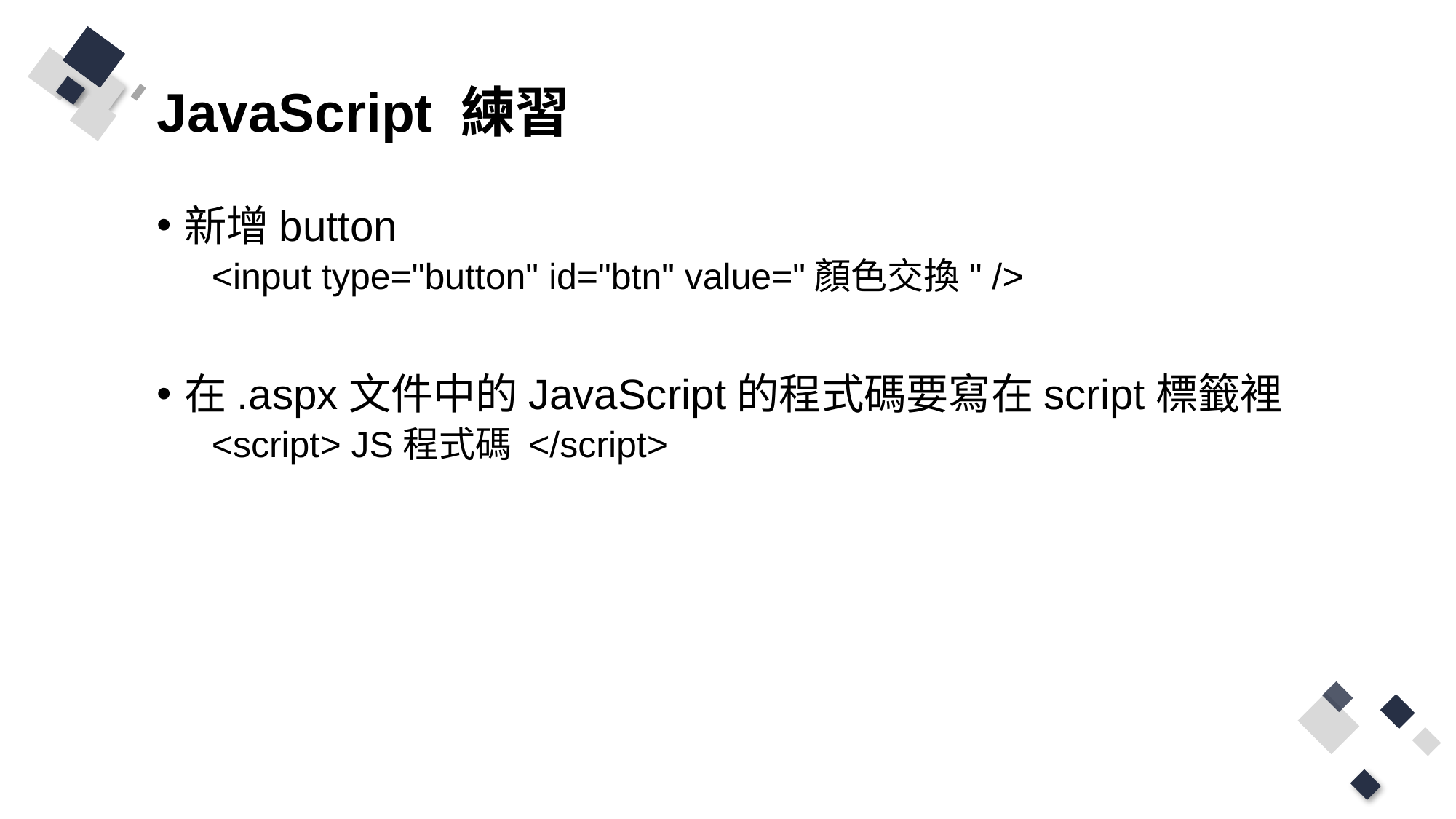

# JavaScript 練習
新增button
<input type="button" id="btn" value="顏色交換" />

在.aspx文件中的JavaScript的程式碼要寫在script標籤裡
<script> JS程式碼 </script>